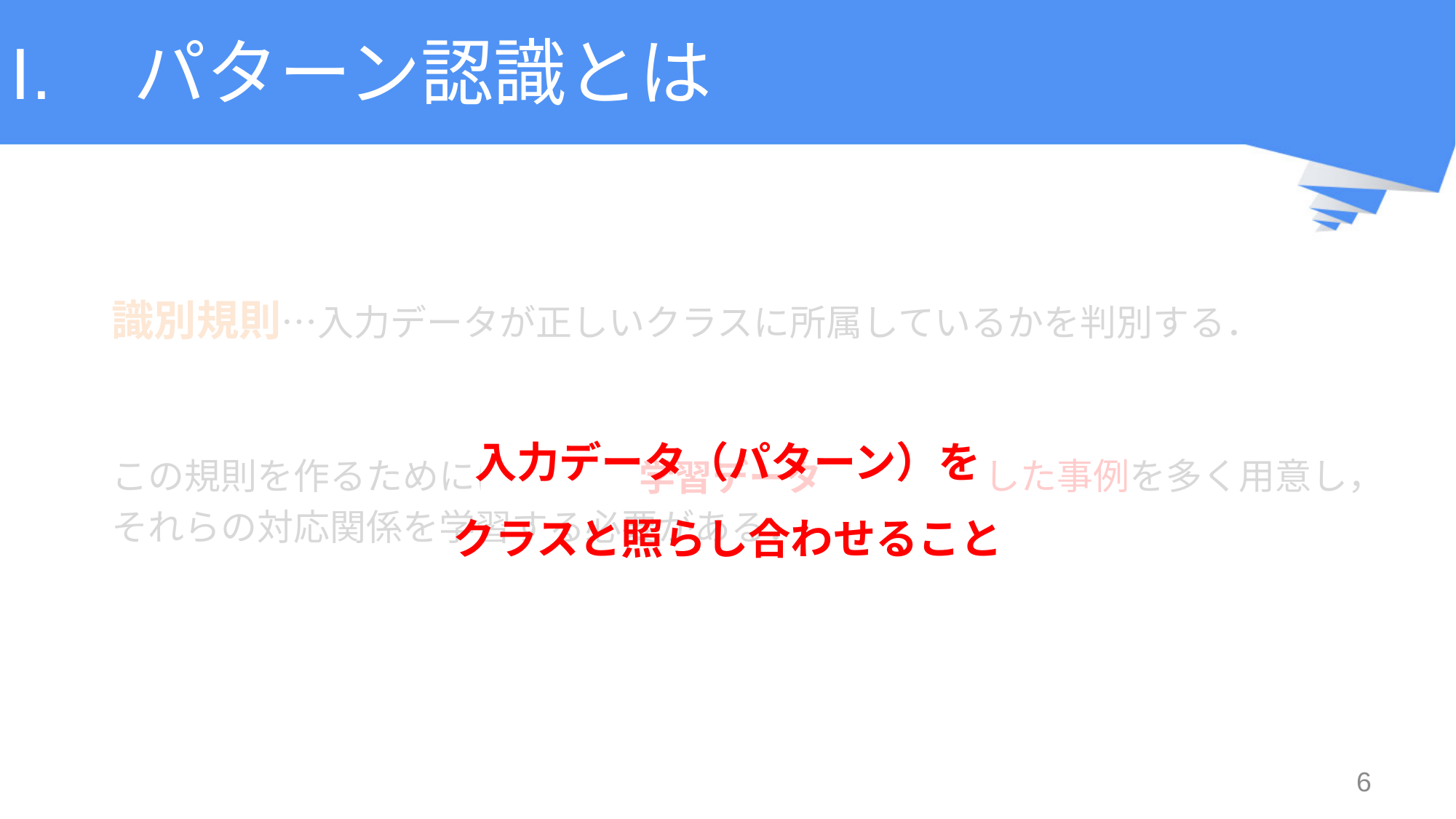

# パターン認識とは

識別規則…入力データが正しいクラスに所属しているかを判別する．

この規則を作るためには，入力データとクラスを対にした事例を多く用意し，
それらの対応関係を学習する必要がある．
入力データ（パターン）を
クラスと照らし合わせること
学習データ
6